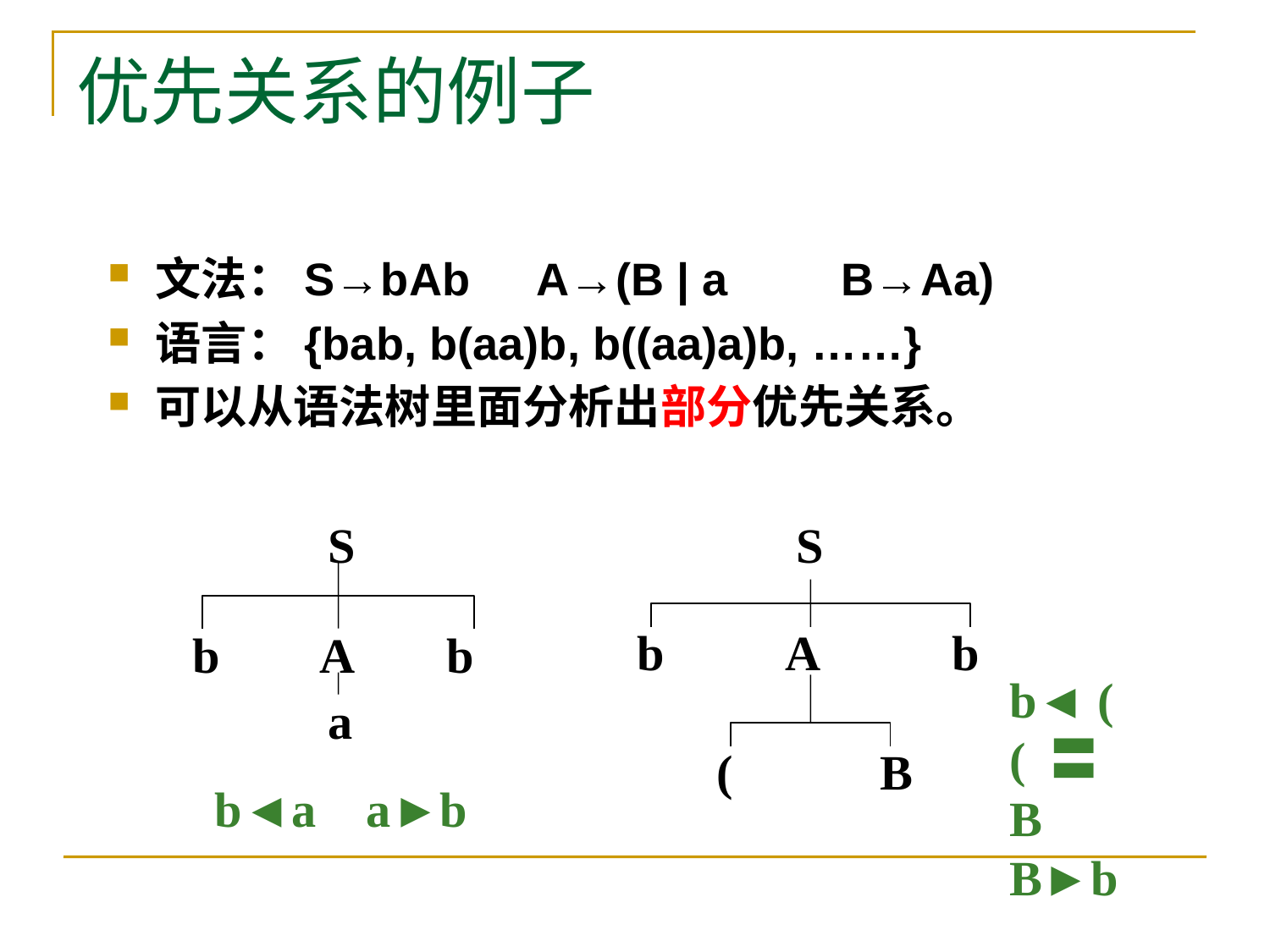

# 优先关系的例子
文法：S→bAb	A→(B | a	    B→Aa)
语言：{bab, b(aa)b, b((aa)a)b, ……}
可以从语法树里面分析出部分优先关系。
S

b	A	b

a
b◄a	  a►b
S

b	  A	     b

(	   B
b◄ (
( 〓B
B►b
19